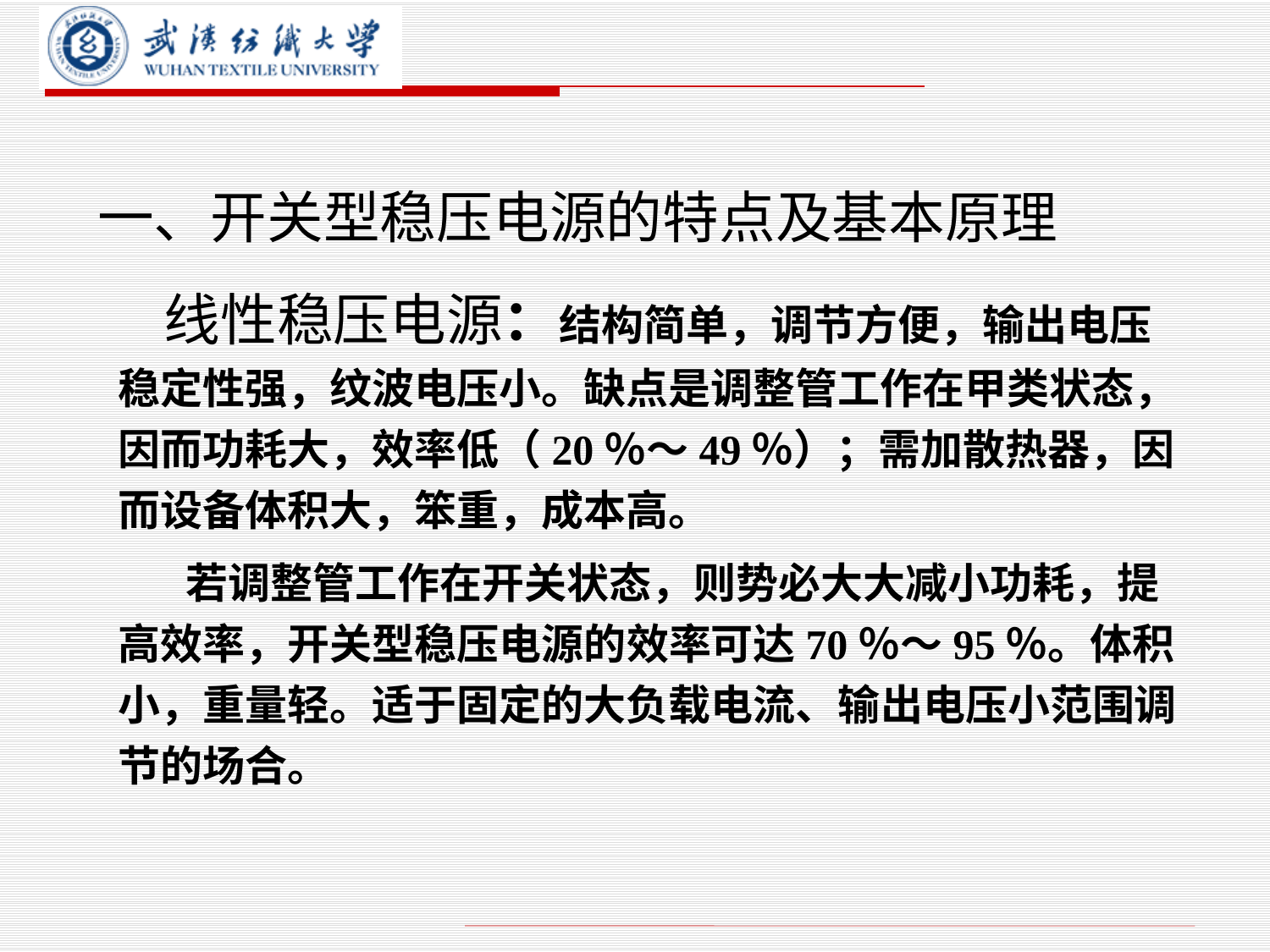

# 一、开关型稳压电源的特点及基本原理
   线性稳压电源：结构简单，调节方便，输出电压稳定性强，纹波电压小。缺点是调整管工作在甲类状态，因而功耗大，效率低（20％～49％）；需加散热器，因而设备体积大，笨重，成本高。
      若调整管工作在开关状态，则势必大大减小功耗，提高效率，开关型稳压电源的效率可达70％～95％。体积小，重量轻。适于固定的大负载电流、输出电压小范围调节的场合。